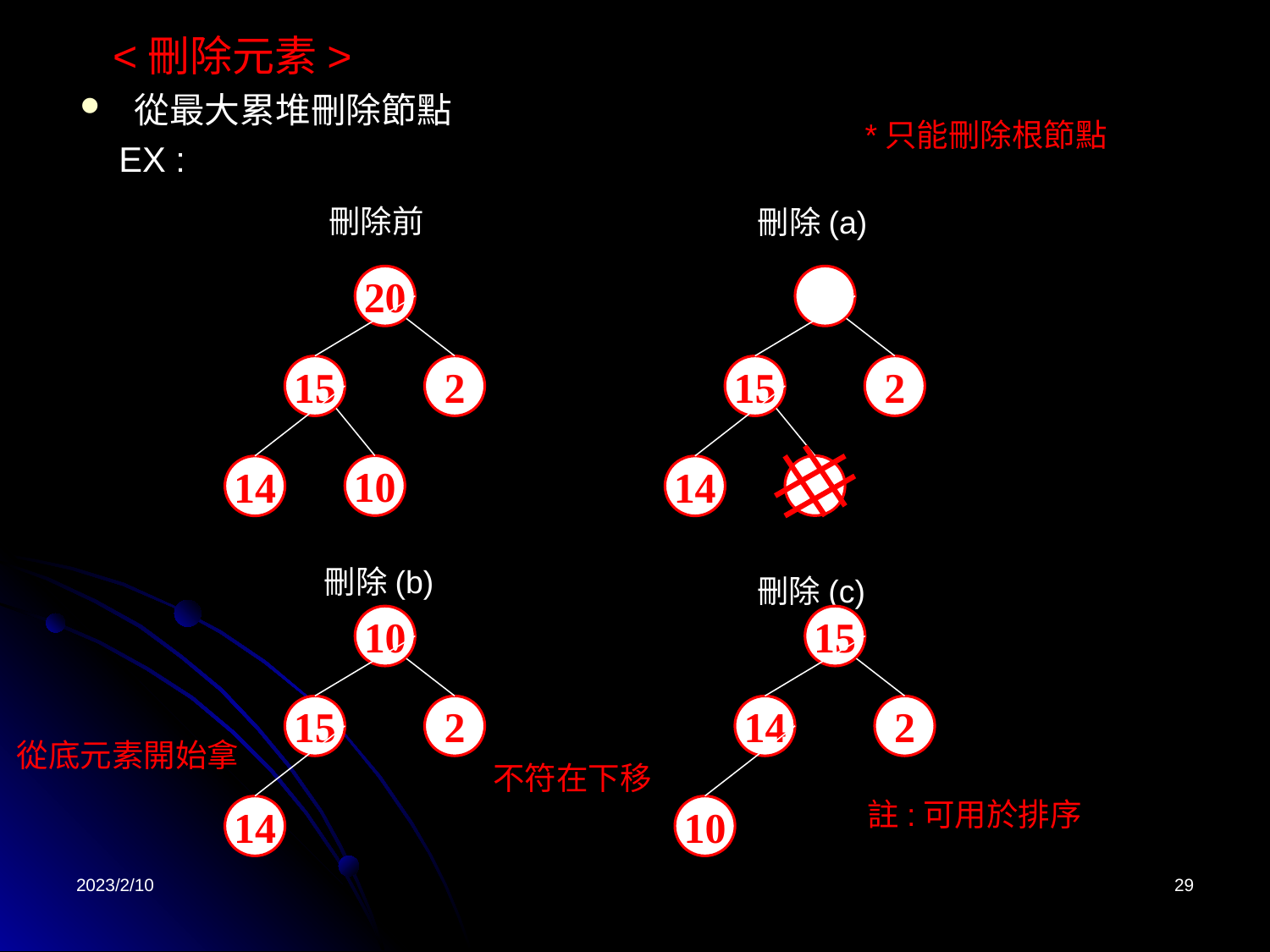

<刪除元素>
  從最大累堆刪除節點
    EX :
*只能刪除根節點
刪除前
刪除(a)
20
15
2
10
14

15
2

14

刪除(b)
刪除(c)
10
15
2
14
15
14
2
10
從底元素開始拿
不符在下移
註:可用於排序
2023/2/10
29
最大累堆透過刪除根節點得排序 從大到小
最小累堆透過刪除根節點得排序 從小到大